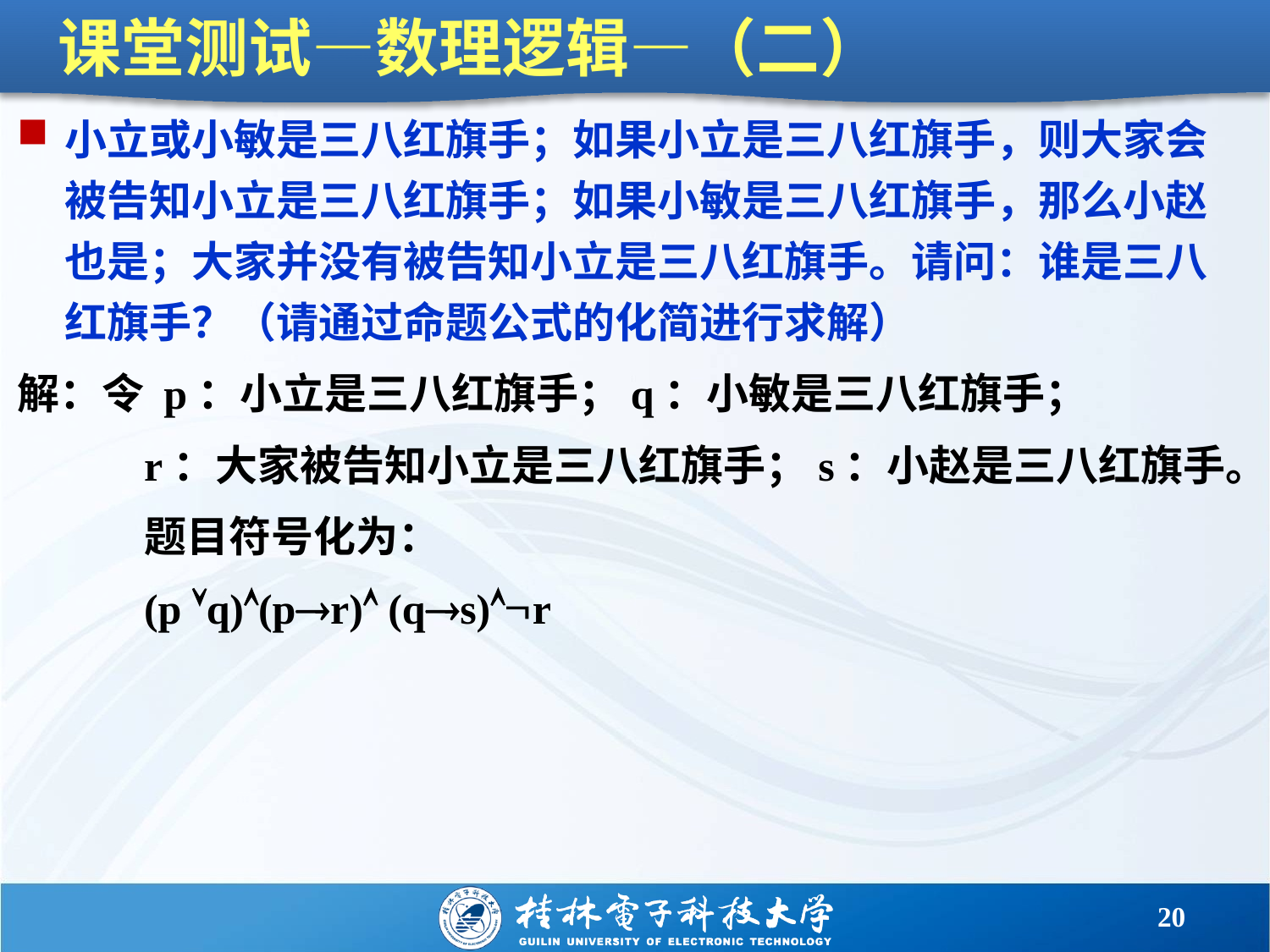

# 课堂测试—数理逻辑—（二）
小立或小敏是三八红旗手；如果小立是三八红旗手，则大家会被告知小立是三八红旗手；如果小敏是三八红旗手，那么小赵也是；大家并没有被告知小立是三八红旗手。请问：谁是三八红旗手？（请通过命题公式的化简进行求解）
解：令 p：小立是三八红旗手；q：小敏是三八红旗手；
            r：大家被告知小立是三八红旗手；s：小赵是三八红旗手。
	题目符号化为：
	(p ∨q)∧(p→r)∧ (q→s)∧¬r